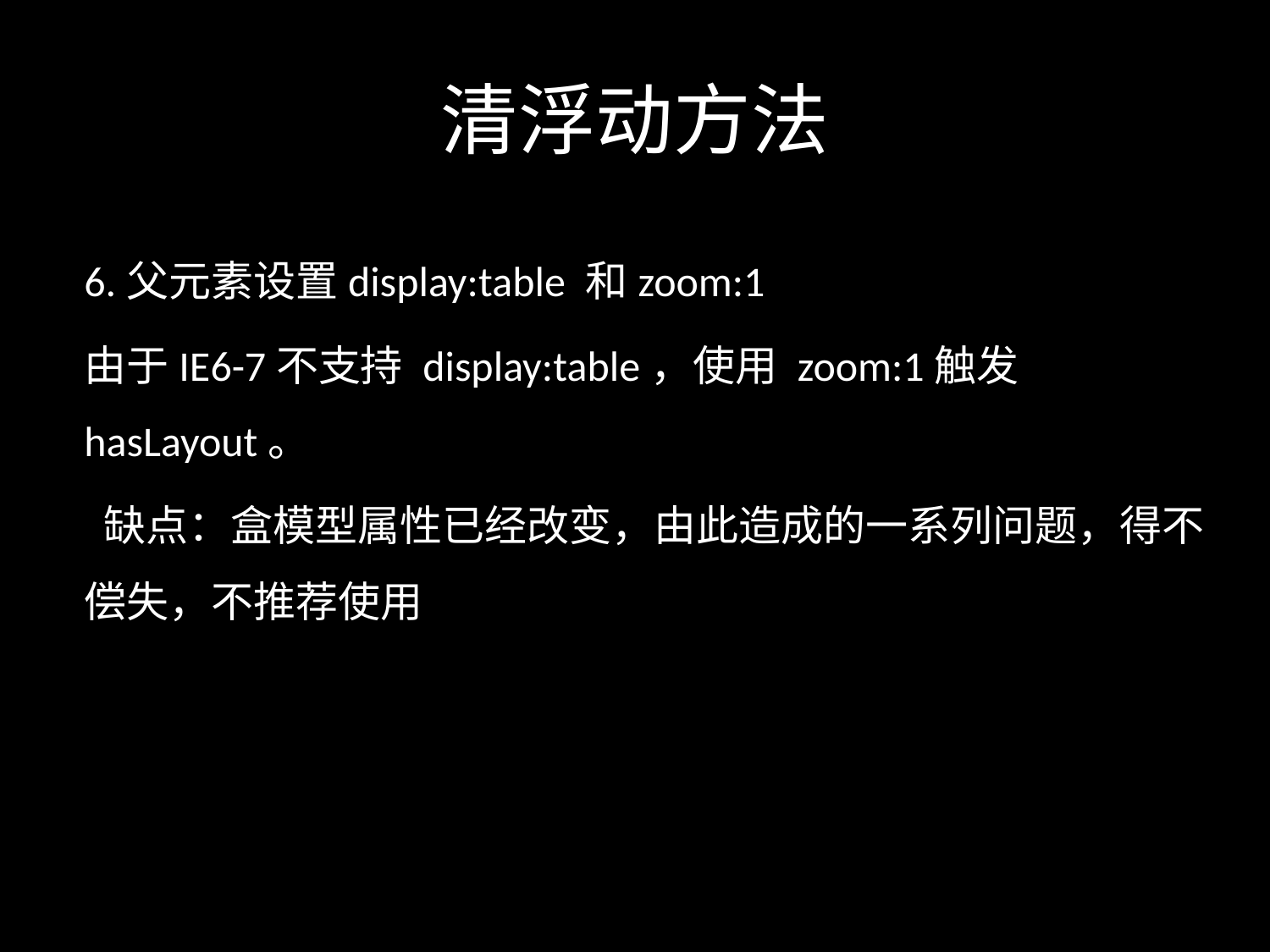

# 清浮动方法
6.父元素设置display:table 和zoom:1
由于IE6-7不支持 display:table，使用 zoom:1触发 hasLayout。
 缺点：盒模型属性已经改变，由此造成的一系列问题，得不偿失，不推荐使用